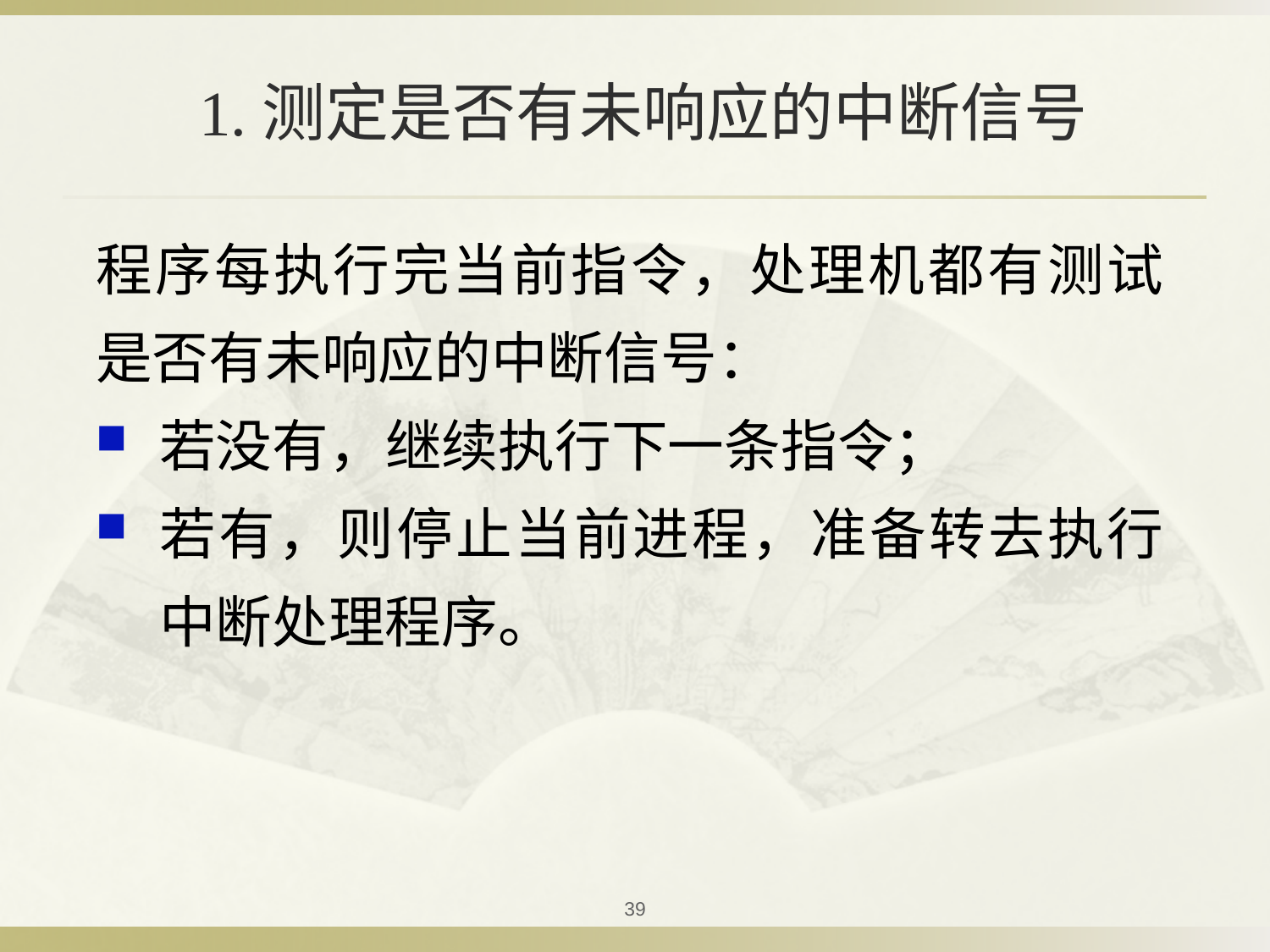

# 1.测定是否有未响应的中断信号
程序每执行完当前指令，处理机都有测试是否有未响应的中断信号：
若没有，继续执行下一条指令；
若有，则停止当前进程，准备转去执行中断处理程序。
39